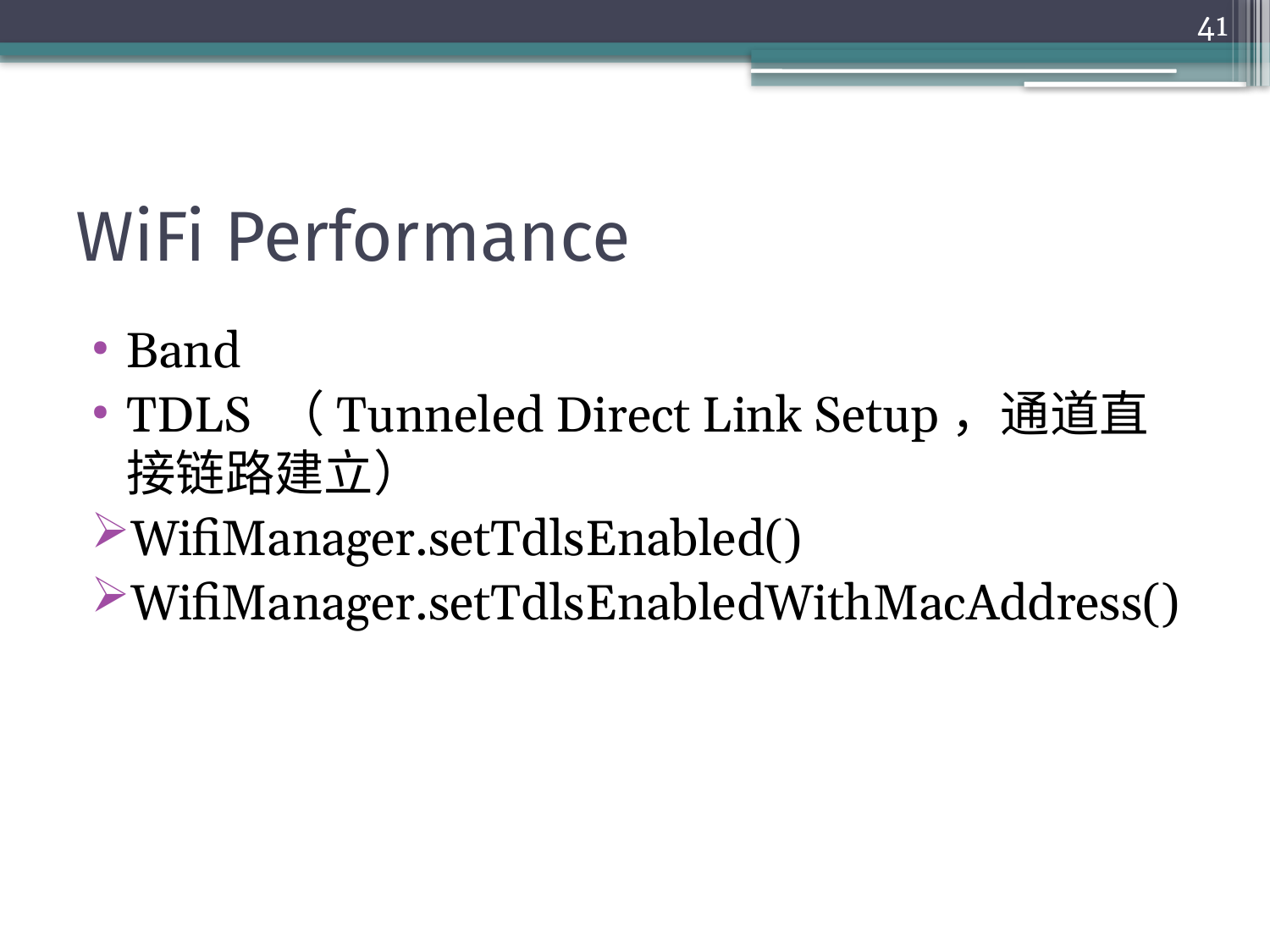

41
# WiFi Performance
Band
TDLS （Tunneled Direct Link Setup，通道直接链路建立）
WifiManager.setTdlsEnabled()
WifiManager.setTdlsEnabledWithMacAddress()